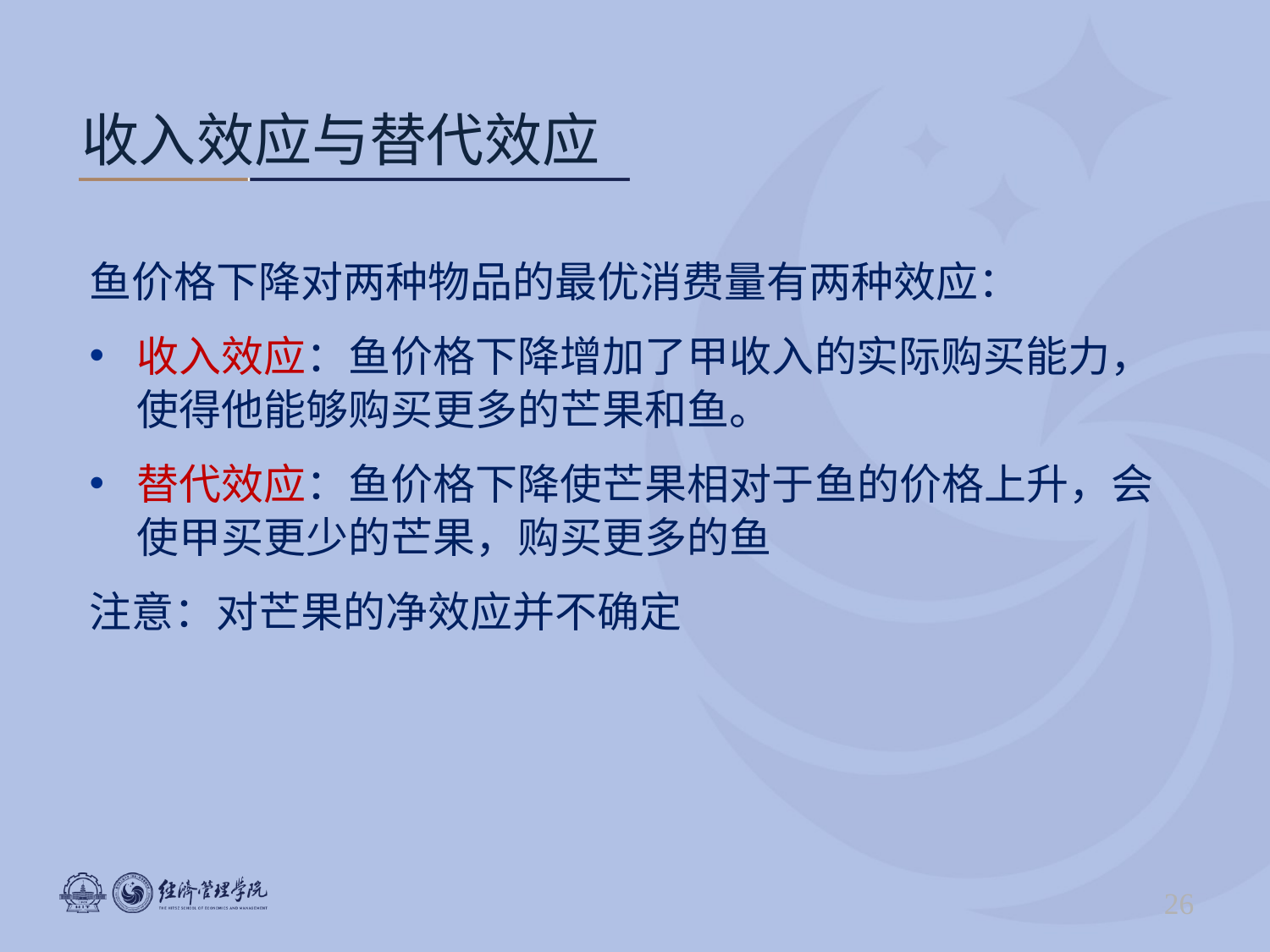

0
收入效应与替代效应
鱼价格下降对两种物品的最优消费量有两种效应：
收入效应：鱼价格下降增加了甲收入的实际购买能力，使得他能够购买更多的芒果和鱼。
替代效应：鱼价格下降使芒果相对于鱼的价格上升，会使甲买更少的芒果，购买更多的鱼
注意：对芒果的净效应并不确定